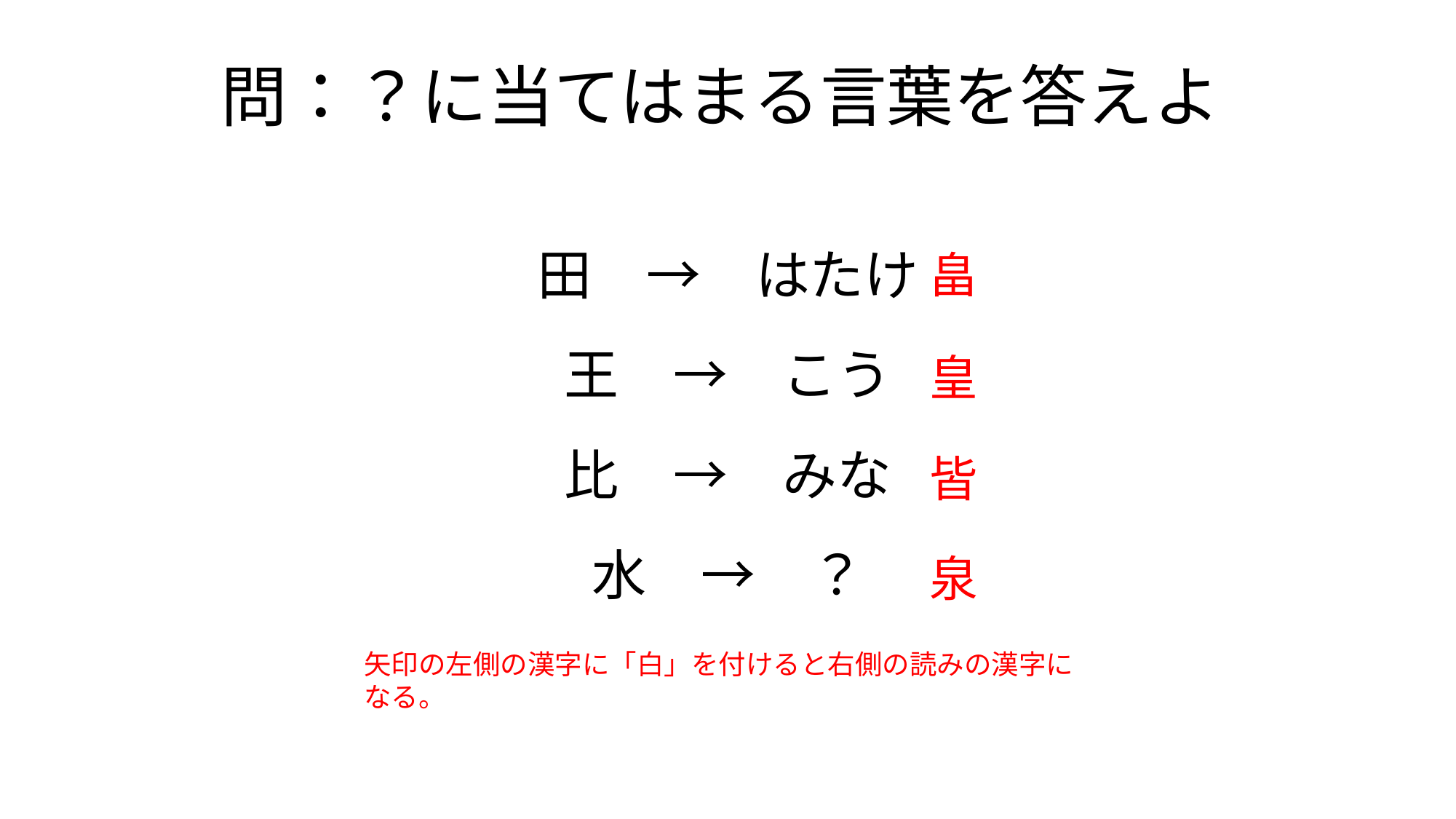

# 問：？に当てはまる言葉を答えよ
畠
田　→　はたけ
皇
王　→　こう
皆
比　→　みな
泉
水　→　？
矢印の左側の漢字に「白」を付けると右側の読みの漢字になる。